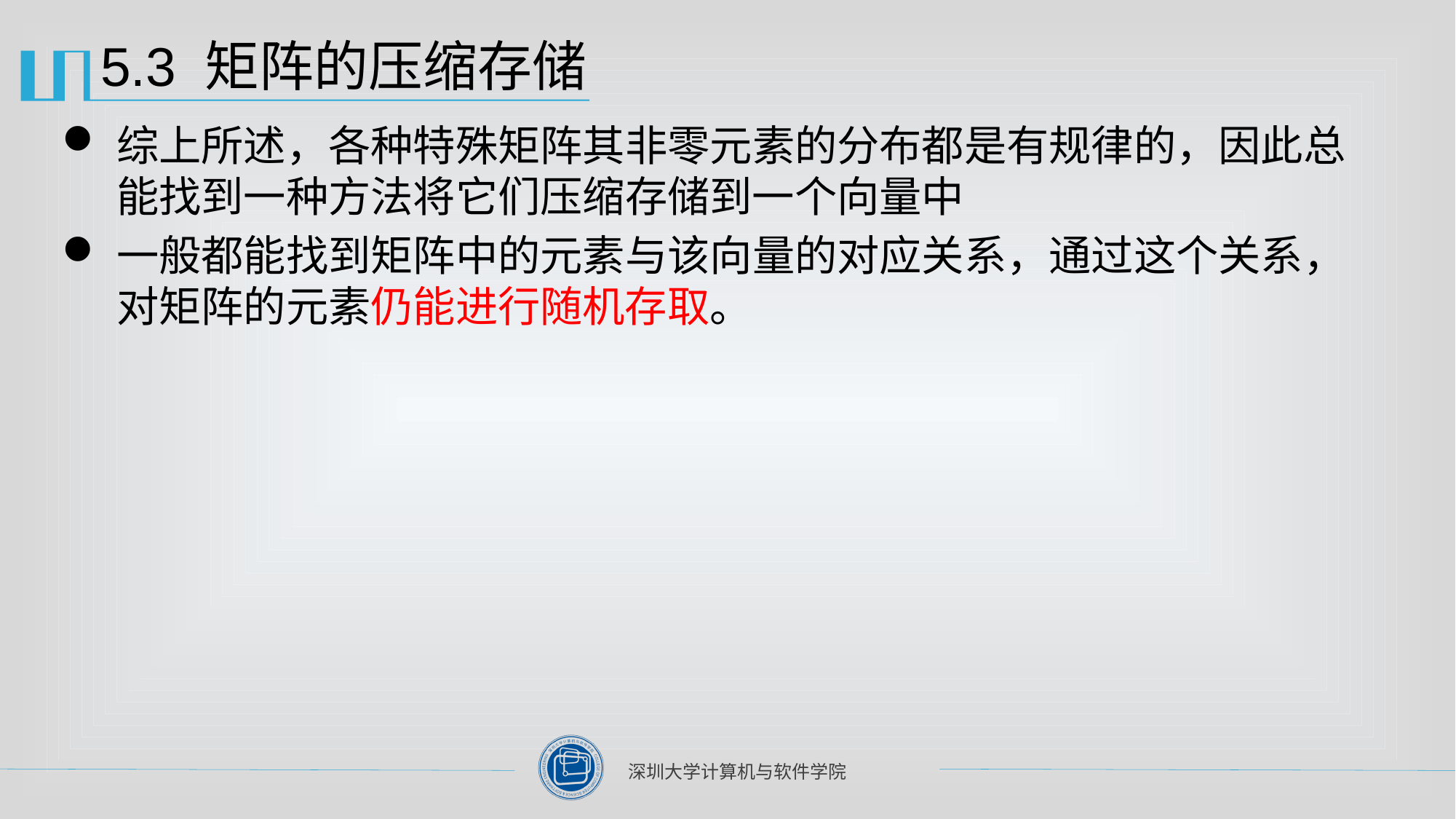

# 5.3 矩阵的压缩存储
综上所述，各种特殊矩阵其非零元素的分布都是有规律的，因此总能找到一种方法将它们压缩存储到一个向量中
一般都能找到矩阵中的元素与该向量的对应关系，通过这个关系，对矩阵的元素仍能进行随机存取。

19